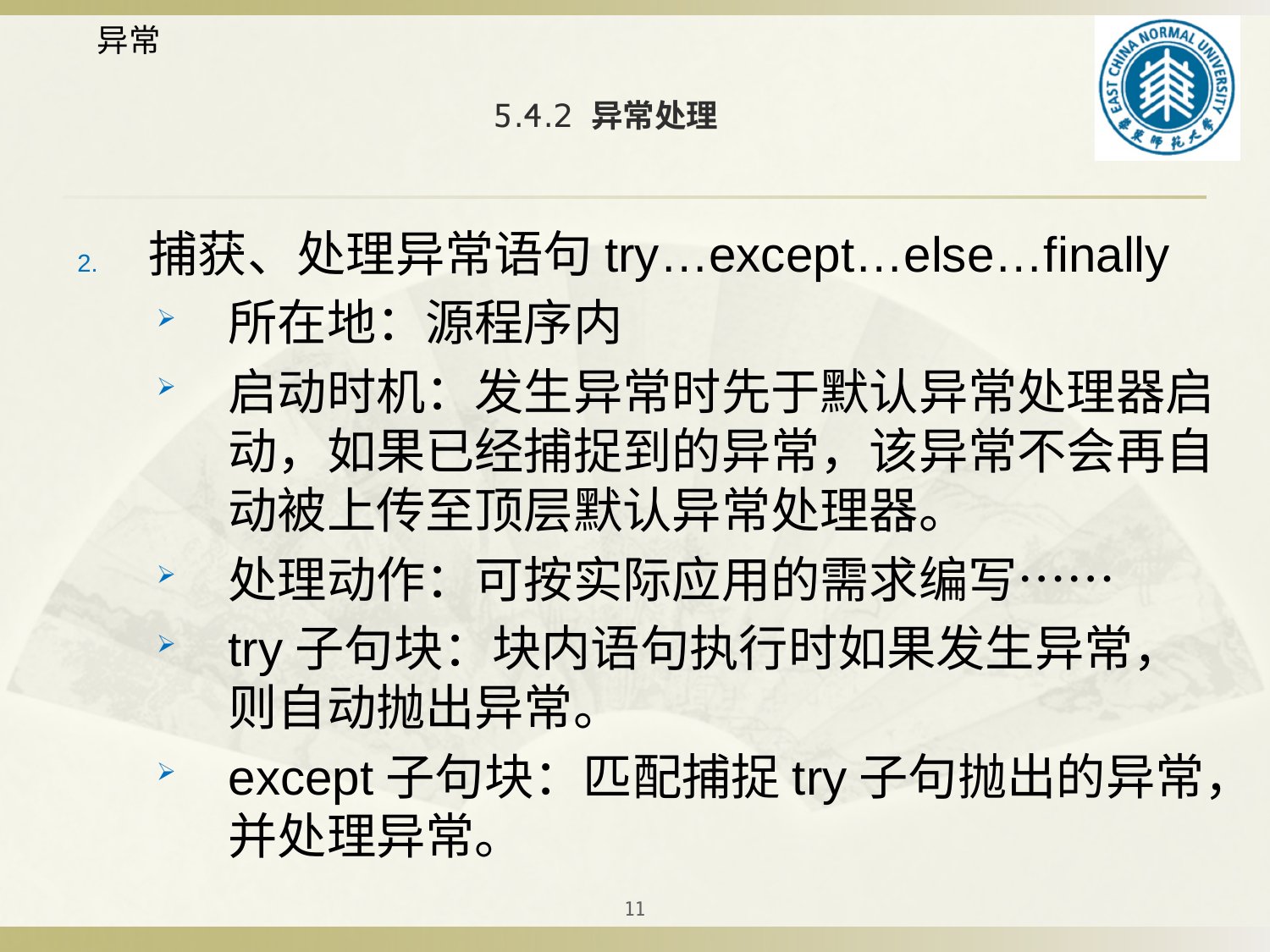

# 5.4.2 异常处理
捕获、处理异常语句try…except…else…finally
所在地：源程序内
启动时机：发生异常时先于默认异常处理器启动，如果已经捕捉到的异常，该异常不会再自动被上传至顶层默认异常处理器。
处理动作：可按实际应用的需求编写……
try子句块：块内语句执行时如果发生异常，则自动抛出异常。
except子句块：匹配捕捉try子句抛出的异常，并处理异常。
11